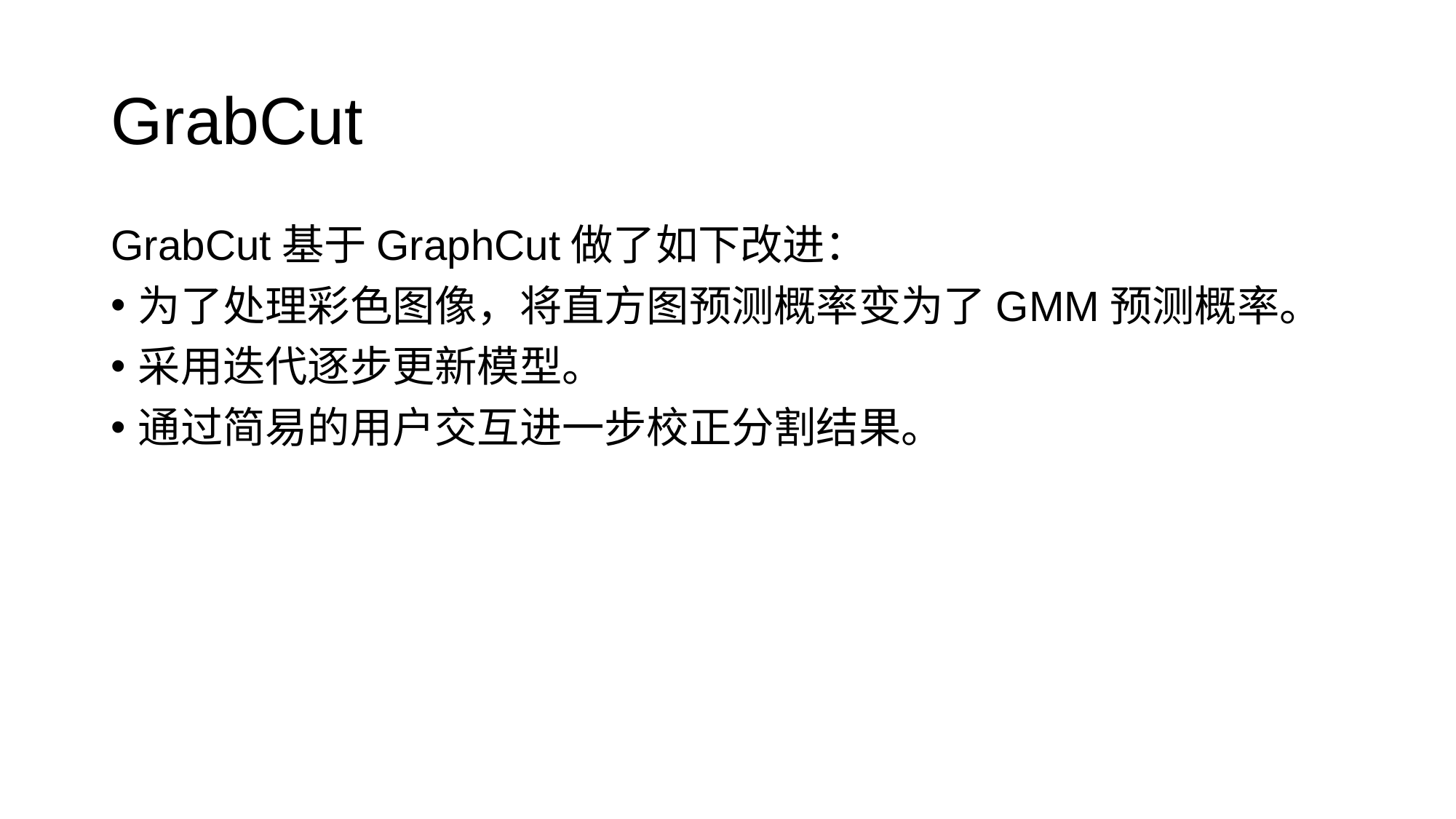

# GrabCut
GrabCut基于GraphCut做了如下改进：
为了处理彩色图像，将直方图预测概率变为了GMM预测概率。
采用迭代逐步更新模型。
通过简易的用户交互进一步校正分割结果。